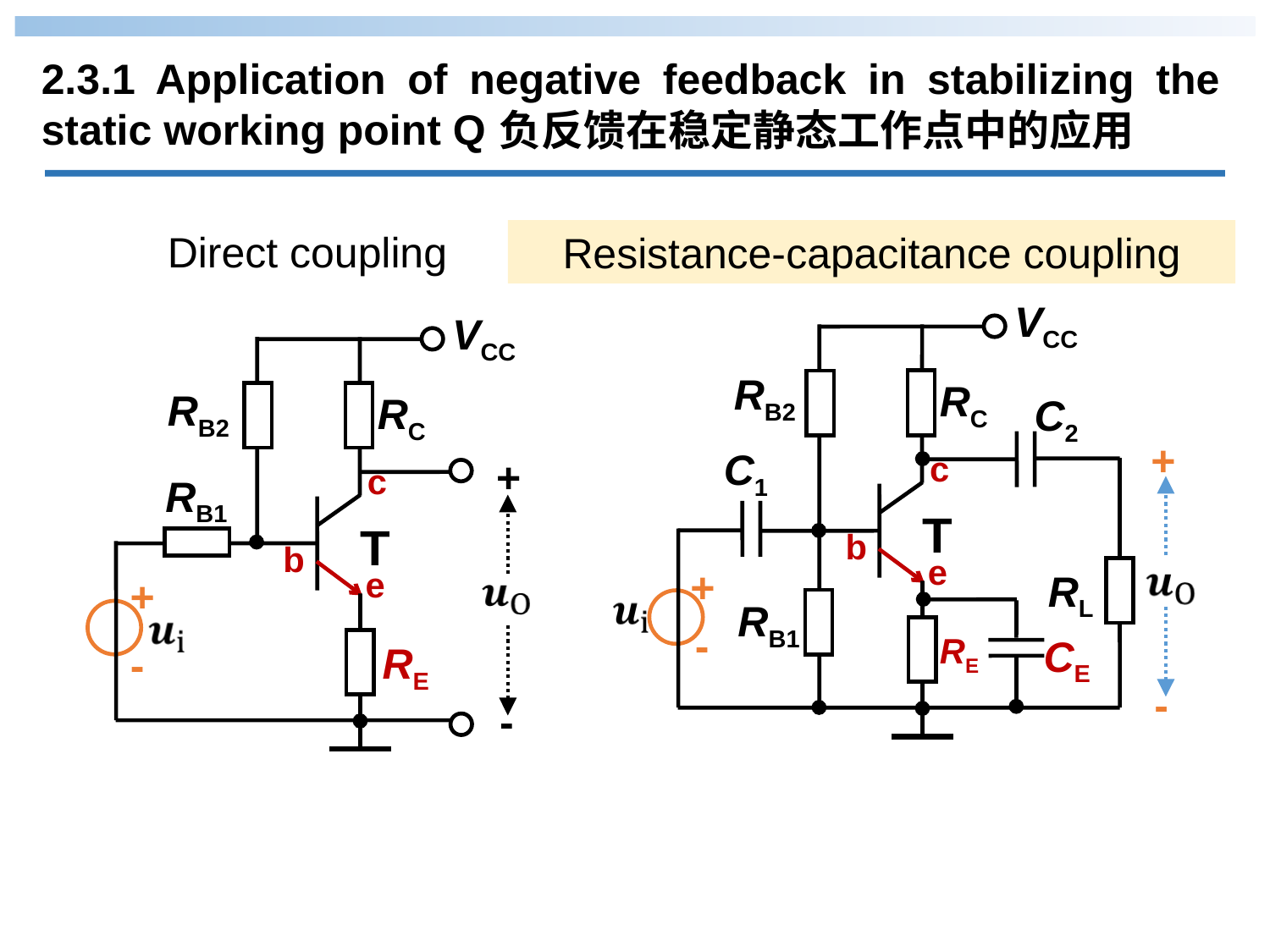

2.3.1 Application of negative feedback in stabilizing the static working point Q
负反馈在稳定静态工作点中的应用

Direct coupling
Resistance-capacitance coupling
VCC

RB2
RC

+

-
+
-

RL

C2

C1

T

c
b
e

RE

RB1

CE

VCC

RB2
RC

+

-
+
-
T

c
b
e

RB1

RE